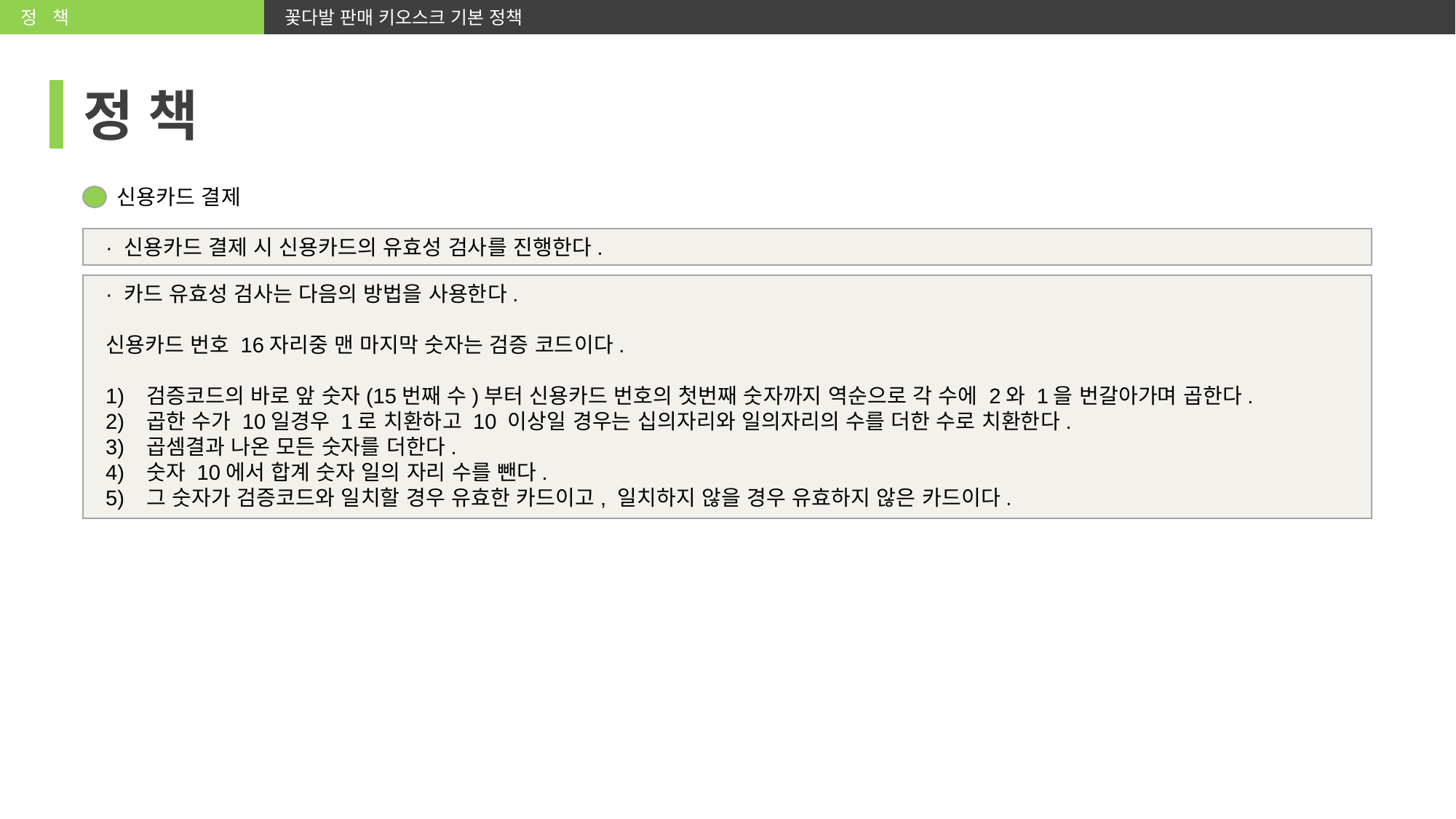

정   책
  꽃다발 판매 키오스크 기본 정책
정 책
신용카드 결제

· 신용카드 결제 시 신용카드의 유효성 검사를 진행한다.

· 카드 유효성 검사는 다음의 방법을 사용한다.

신용카드 번호 16자리중 맨 마지막 숫자는 검증 코드이다.

검증코드의 바로 앞 숫자(15번째 수)부터 신용카드 번호의 첫번째 숫자까지 역순으로 각 수에 2와 1을 번갈아가며 곱한다.
곱한 수가 10일경우 1로 치환하고 10 이상일 경우는 십의자리와 일의자리의 수를 더한 수로 치환한다.
곱셈결과 나온 모든 숫자를 더한다.
숫자 10에서 합계 숫자 일의 자리 수를 뺀다.
그 숫자가 검증코드와 일치할 경우 유효한 카드이고, 일치하지 않을 경우 유효하지 않은 카드이다.